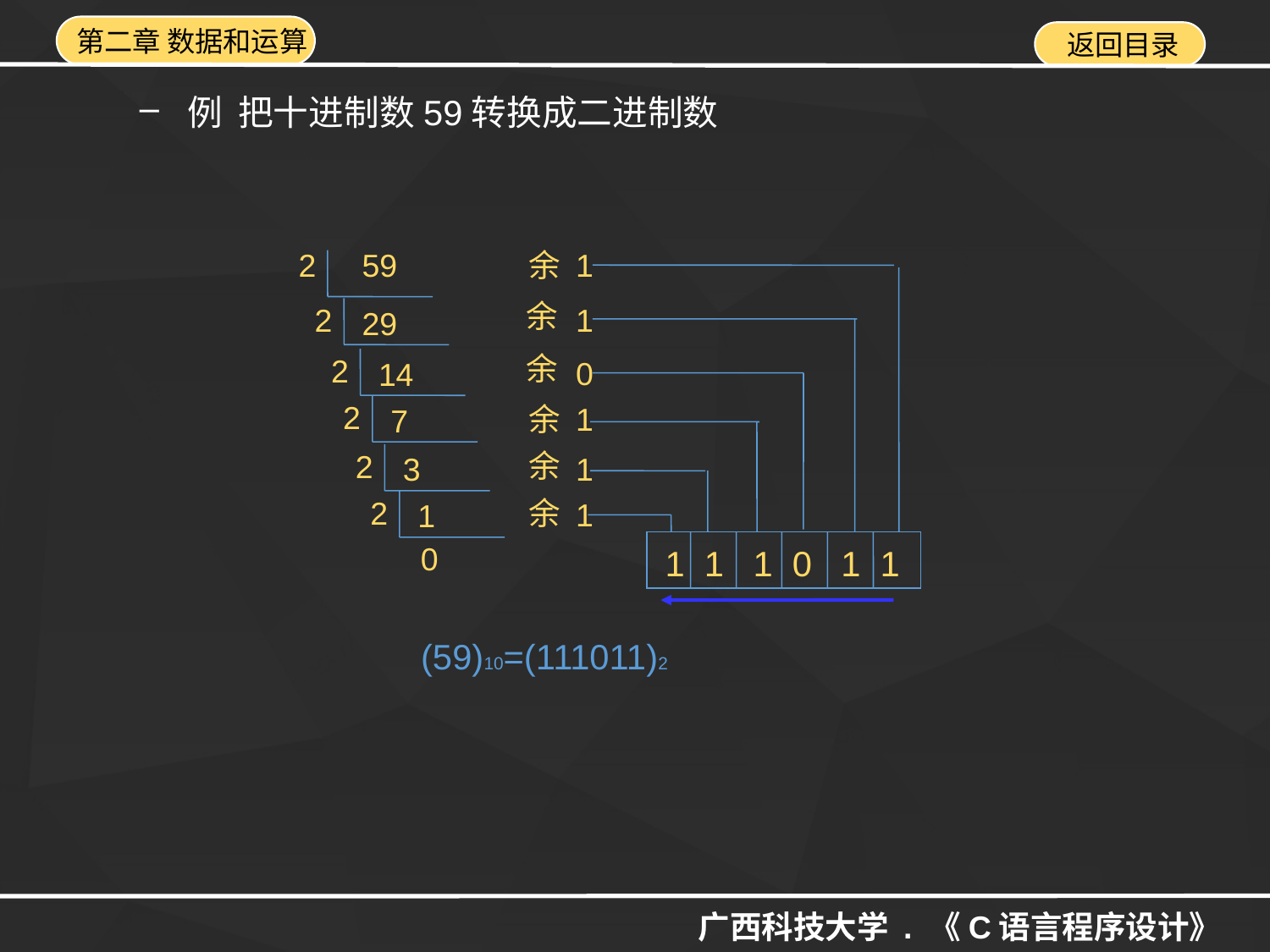

例  把十进制数59转换成二进制数

2
59

2
29

2
14

2
7

2
3

2
1

0
1
1
0
1
1
1
余

余

余

余

余

余

1  1   1  0   1  1

(59)10=(111011)2